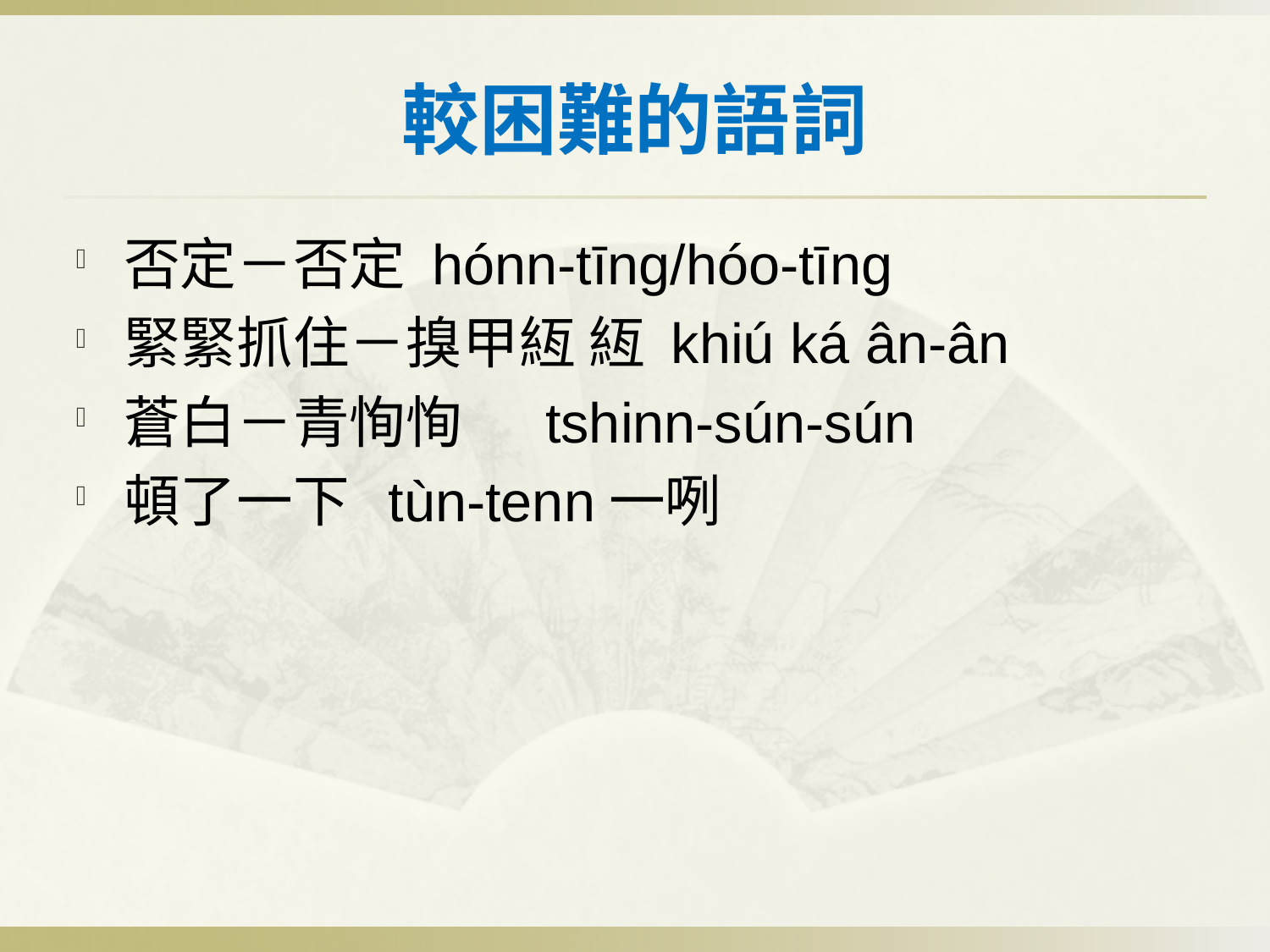

# 較困難的語詞
否定－否定 hónn-tīng/hóo-tīng
緊緊抓住－搝甲絚 絚 khiú ká ân-ân
蒼白－青恂恂　 tshinn-sún-sún
頓了一下  tùn-tenn一咧